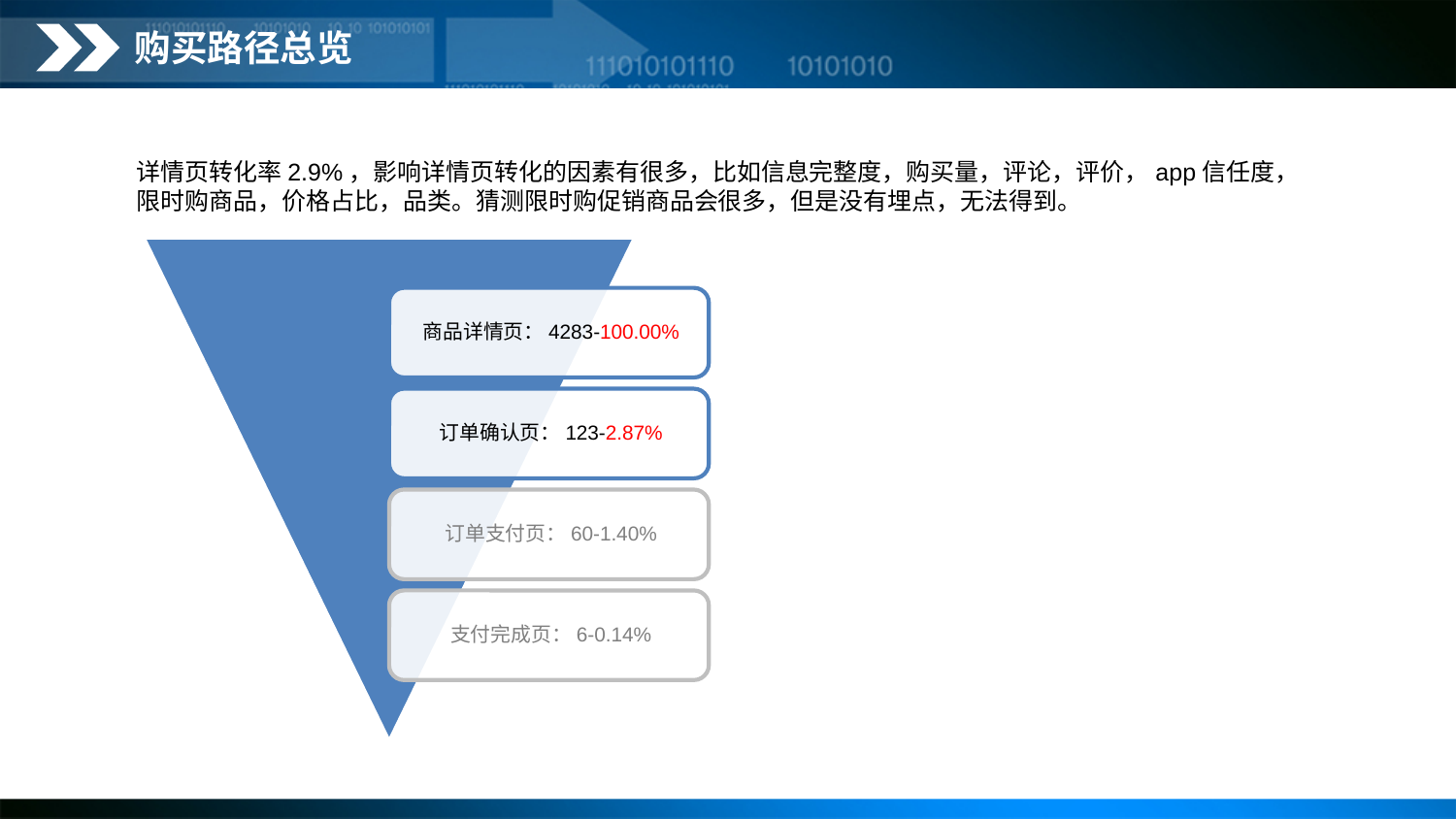

购买路径总览

详情页转化率2.9%，影响详情页转化的因素有很多，比如信息完整度，购买量，评论，评价，app信任度，限时购商品，价格占比，品类。猜测限时购促销商品会很多，但是没有埋点，无法得到。
商品详情页：4283-100.00%
订单确认页：123-2.87%
订单支付页：60-1.40%
支付完成页：6-0.14%
20XX年X月，我们的工作简述